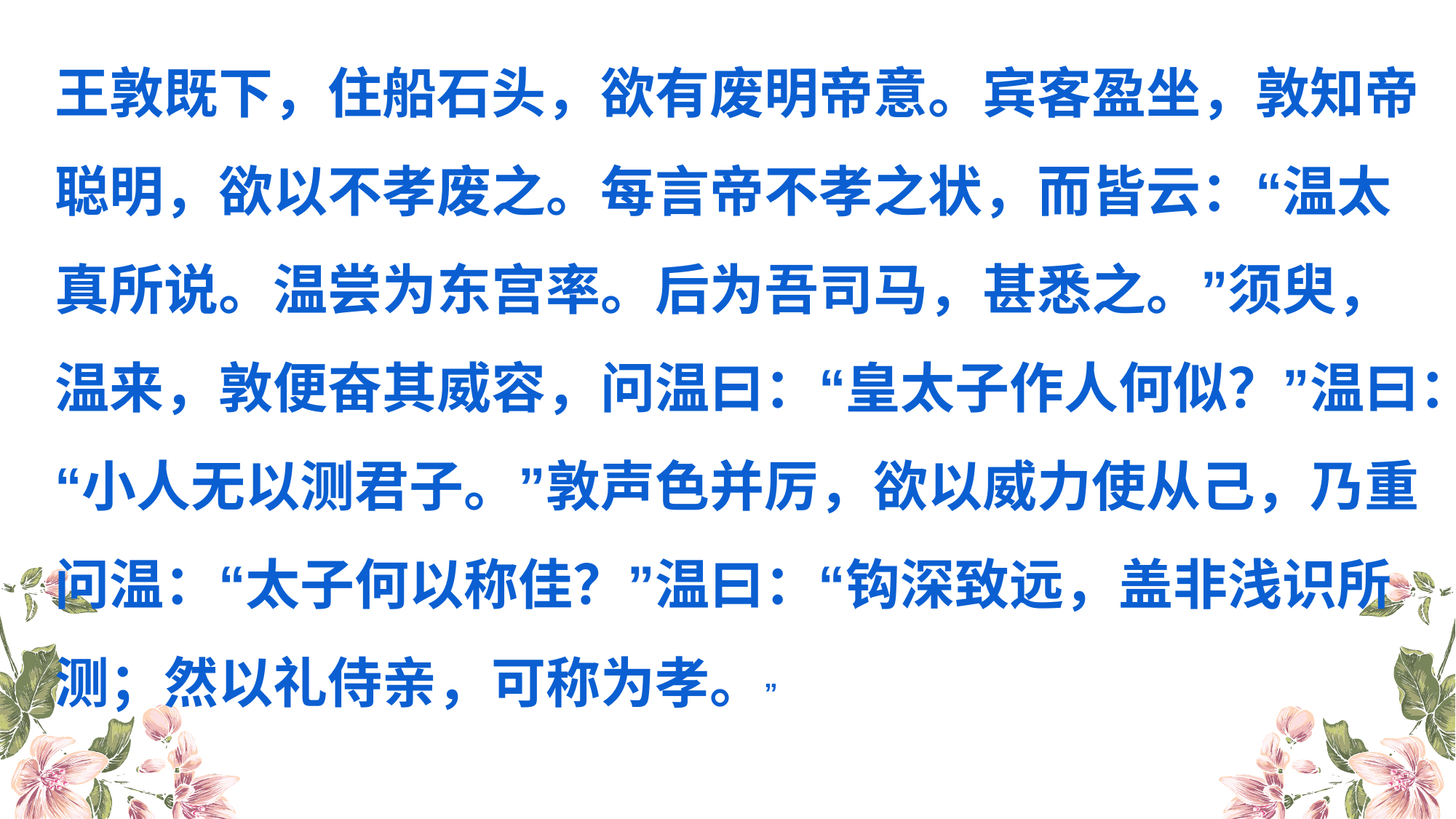

王敦既下，住船石头，欲有废明帝意。宾客盈坐，敦知帝聪明，欲以不孝废之。每言帝不孝之状，而皆云：“温太真所说。温尝为东宫率。后为吾司马，甚悉之。”须臾，温来，敦便奋其威容，问温曰：“皇太子作人何似？”温曰：“小人无以测君子。”敦声色并厉，欲以威力使从己，乃重问温：“太子何以称佳？”温曰：“钩深致远，盖非浅识所测；然以礼侍亲，可称为孝。”